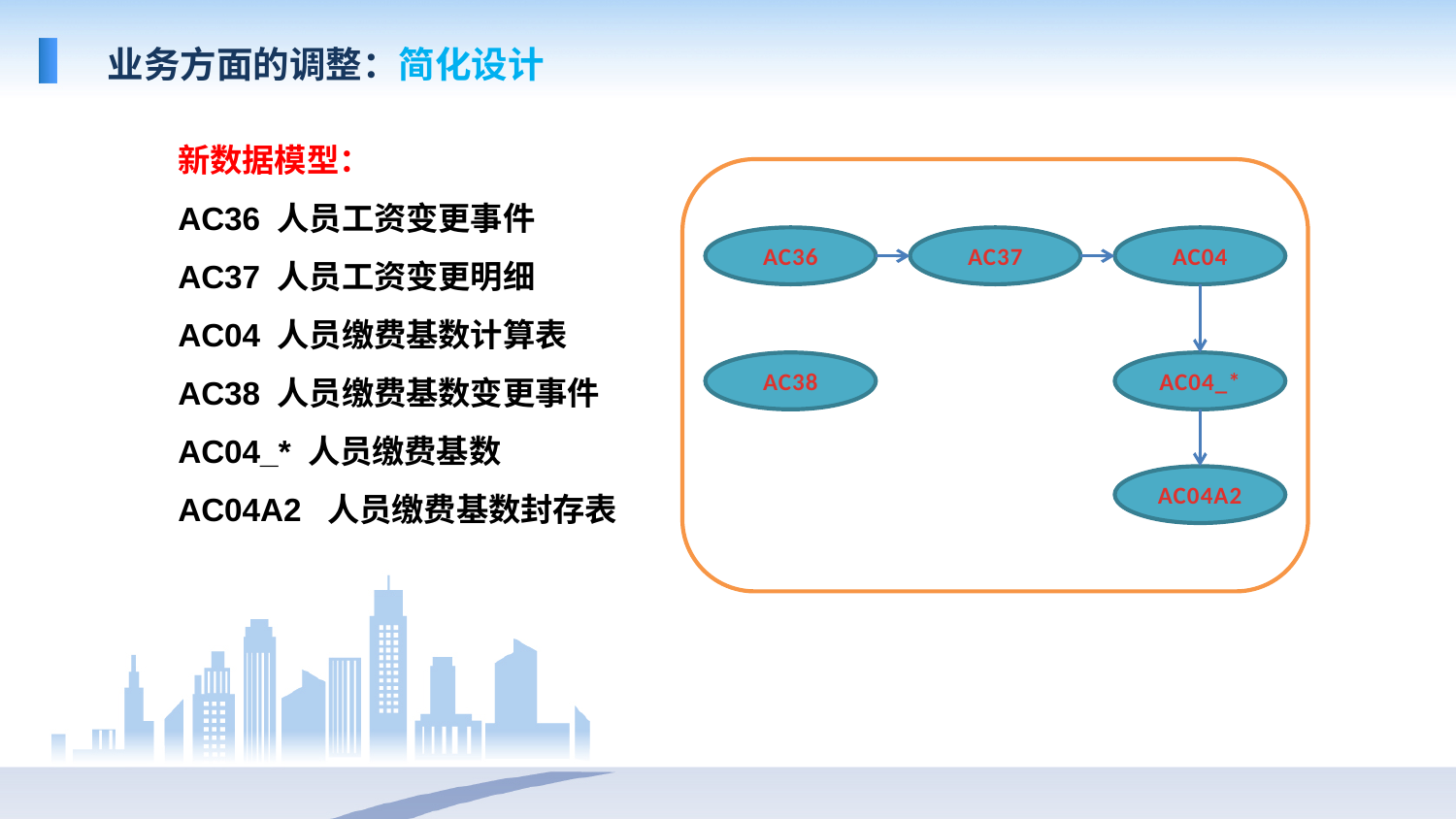

业务方面的调整：简化设计
新数据模型：
AC36 人员工资变更事件
AC37 人员工资变更明细
AC04 人员缴费基数计算表
AC38 人员缴费基数变更事件
AC04_* 人员缴费基数
AC04A2  人员缴费基数封存表

AC36
AC37
AC04
AC38
AC04_*
AC04A2